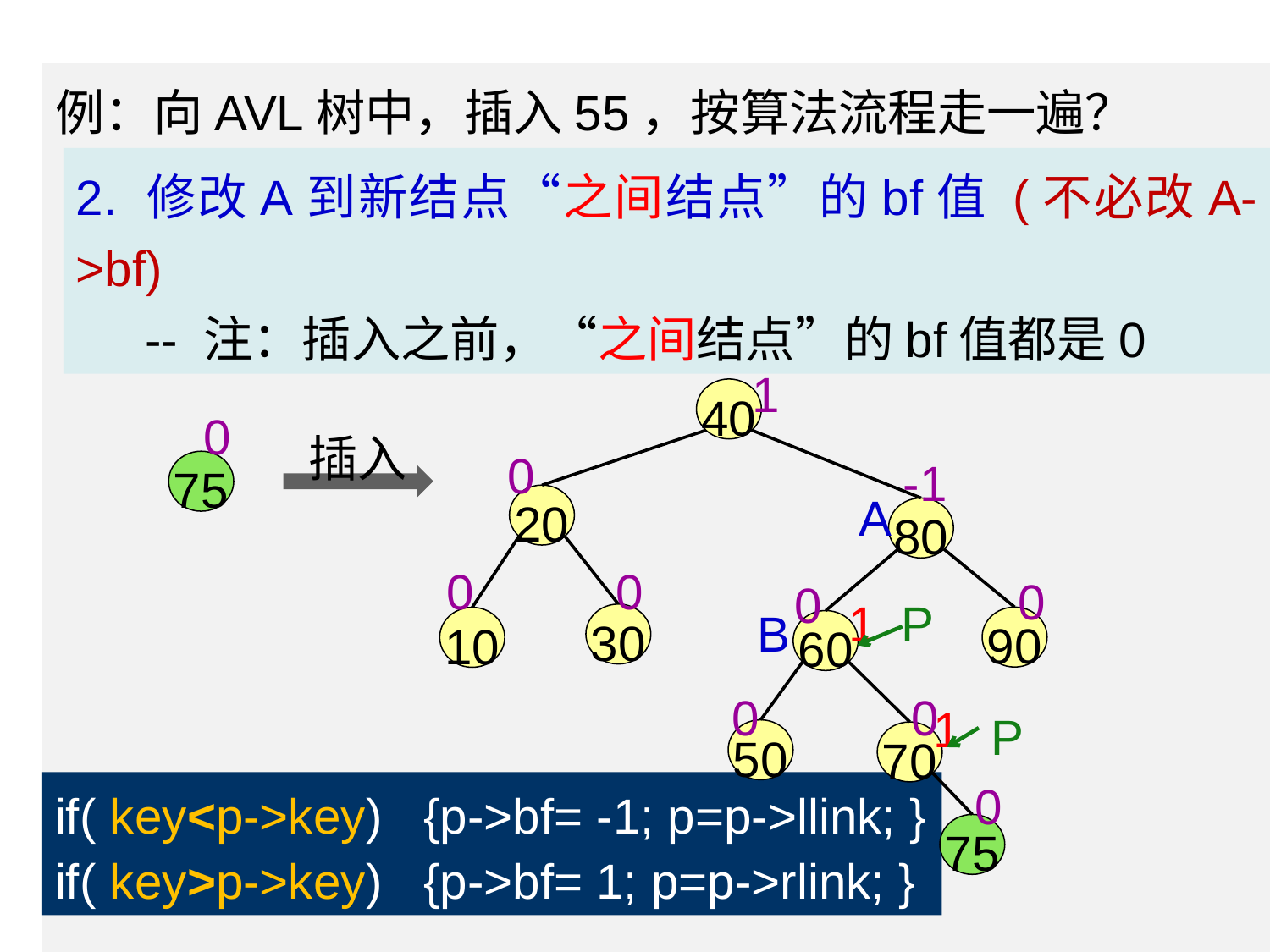

例：向AVL树中，插入55，按算法流程走一遍？
2. 修改A到新结点“之间结点”的bf值 (不必改A->bf)
     -- 注：插入之前，“之间结点”的bf值都是0
1
40
0
插入
0
-1
75

A
20
80
0
0
0
0
1
P
B
30
90
10
60
0
0
1
P
50
70
0
if( key<p->key)   {p->bf= -1; p=p->llink; }
if( key>p->key)   {p->bf= 1; p=p->rlink; }
75